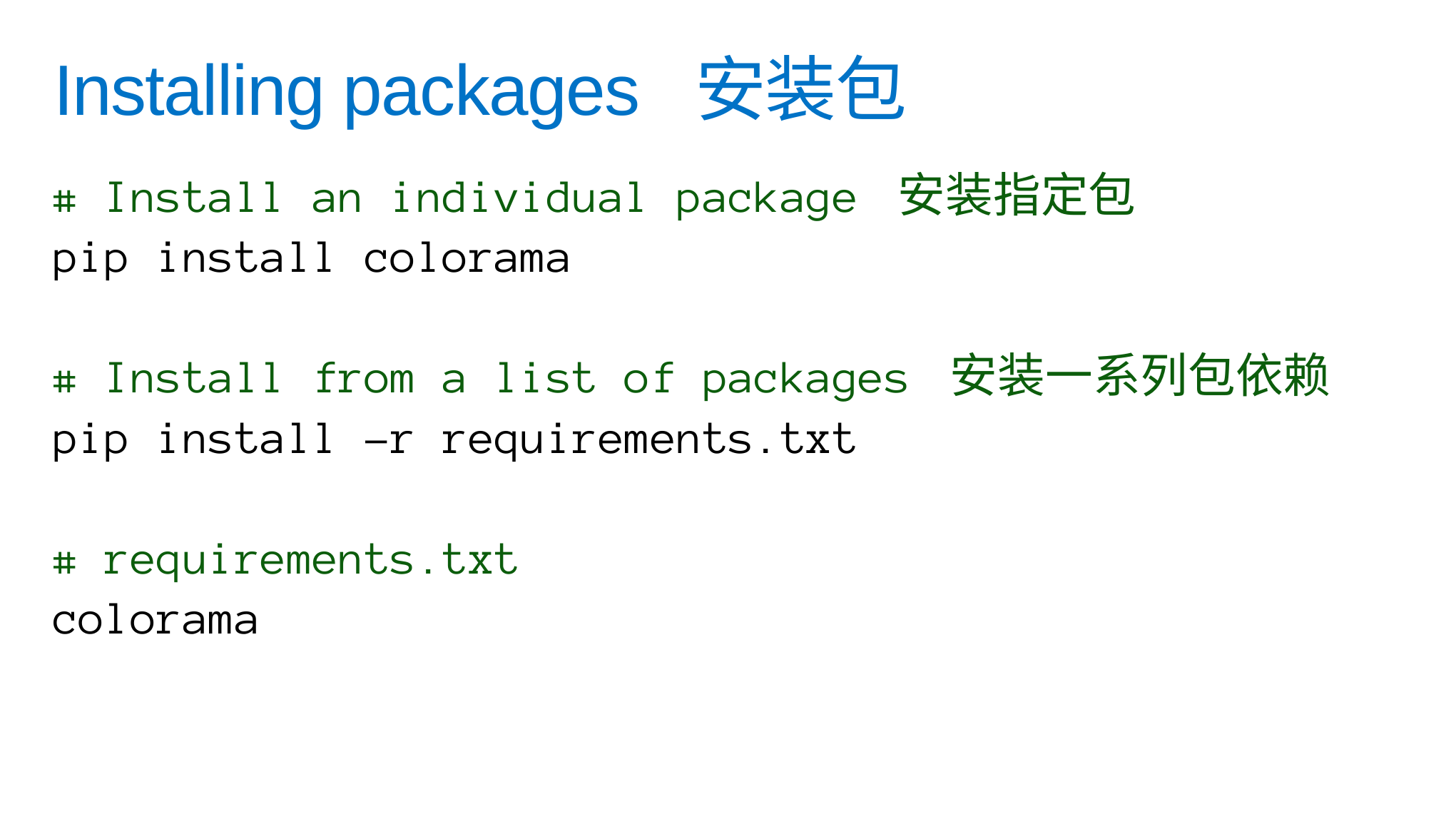

# Installing packages  安装包
# Install an individual package 安装指定包
pip install colorama

# Install from a list of packages 安装一系列包依赖
pip install -r requirements.txt

# requirements.txt
colorama